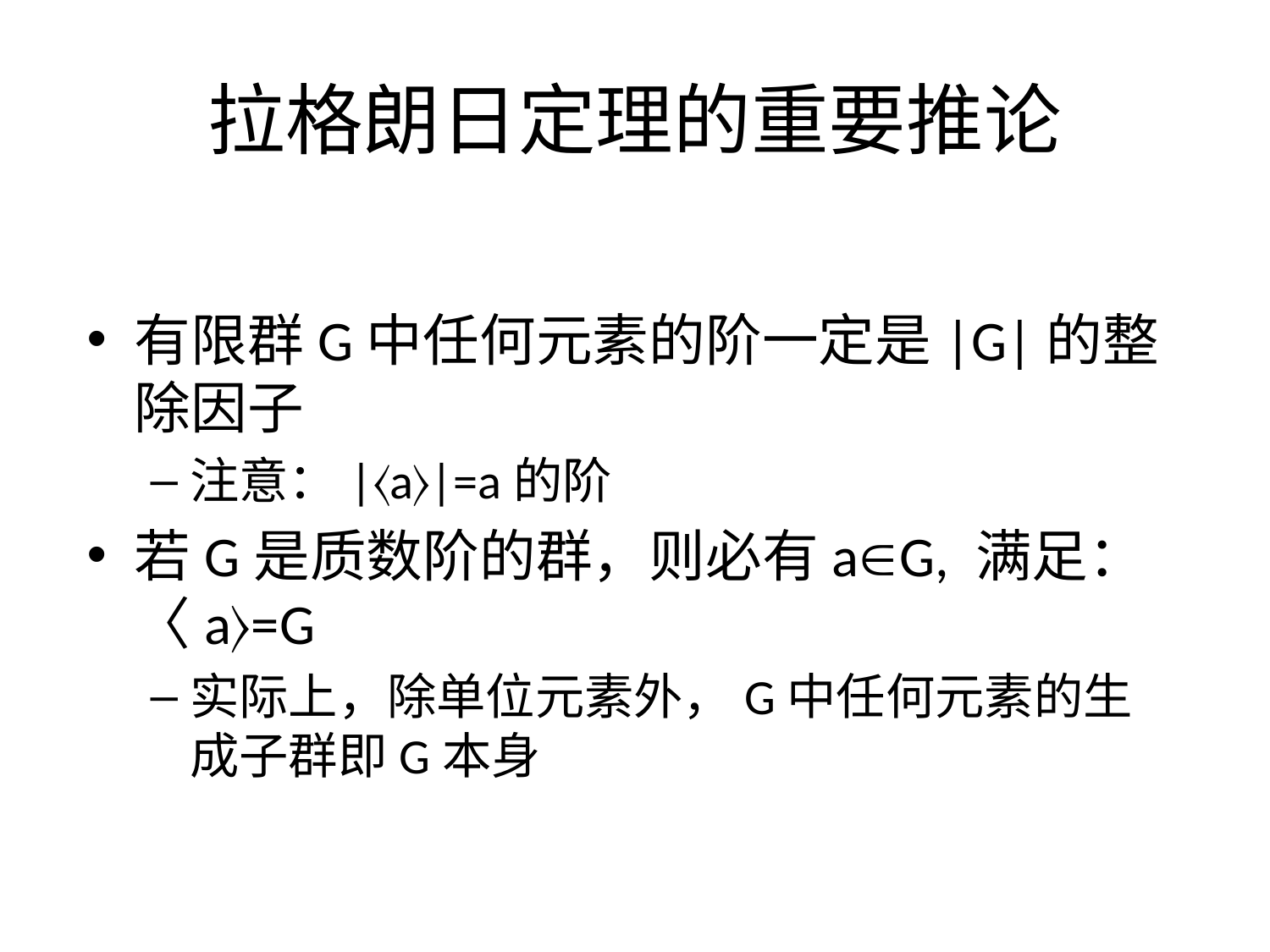

# 拉格朗日定理的重要推论
有限群G中任何元素的阶一定是|G|的整除因子
注意：|〈a〉|=a的阶
若G是质数阶的群，则必有a∈G, 满足： 〈a〉=G
实际上，除单位元素外，G中任何元素的生成子群即G本身